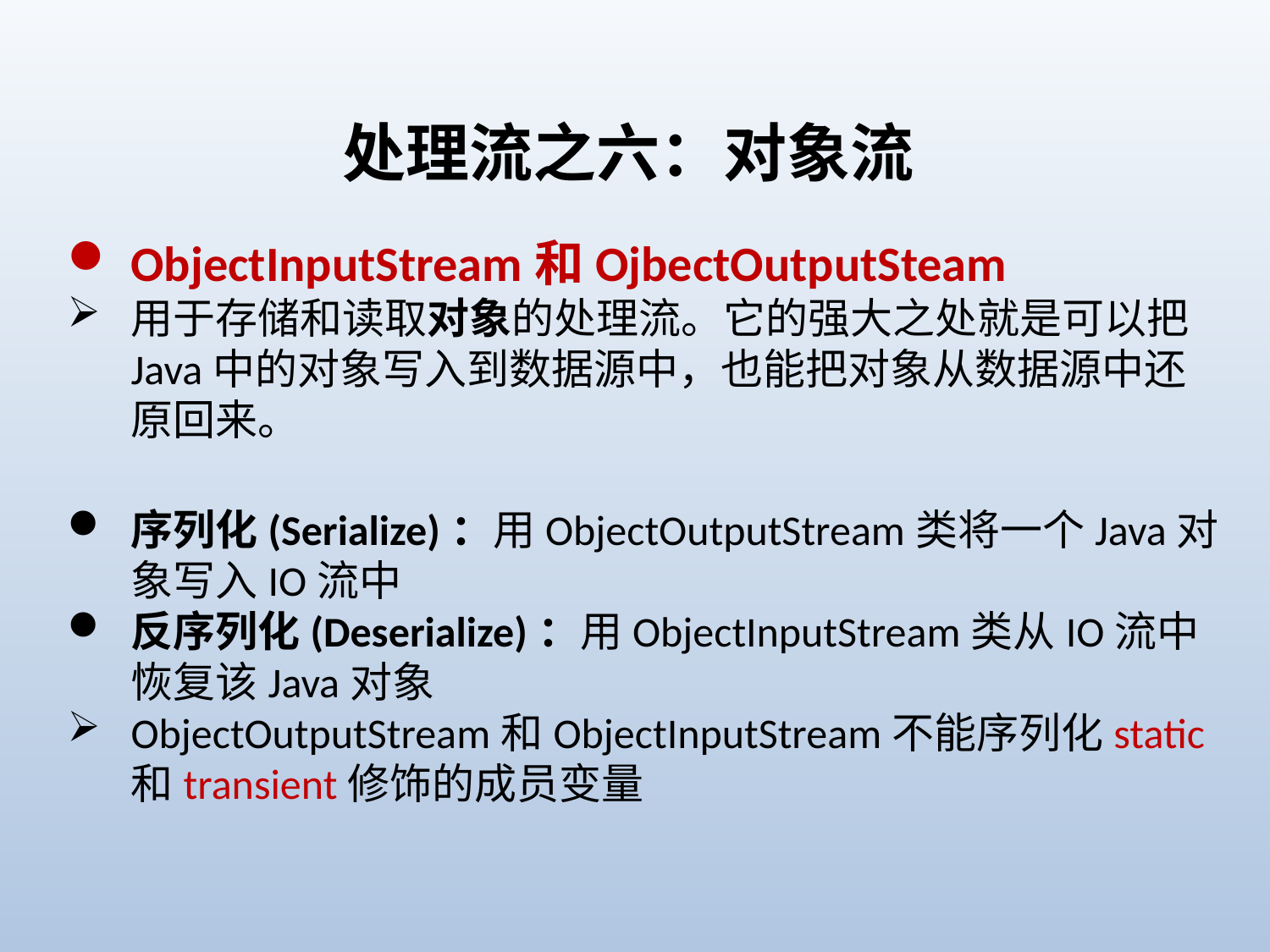

处理流之六：对象流
ObjectInputStream和OjbectOutputSteam
用于存储和读取对象的处理流。它的强大之处就是可以把Java中的对象写入到数据源中，也能把对象从数据源中还原回来。

序列化(Serialize)：用ObjectOutputStream类将一个Java对象写入IO流中
反序列化(Deserialize)：用ObjectInputStream类从IO流中恢复该Java对象
ObjectOutputStream和ObjectInputStream不能序列化static和transient修饰的成员变量